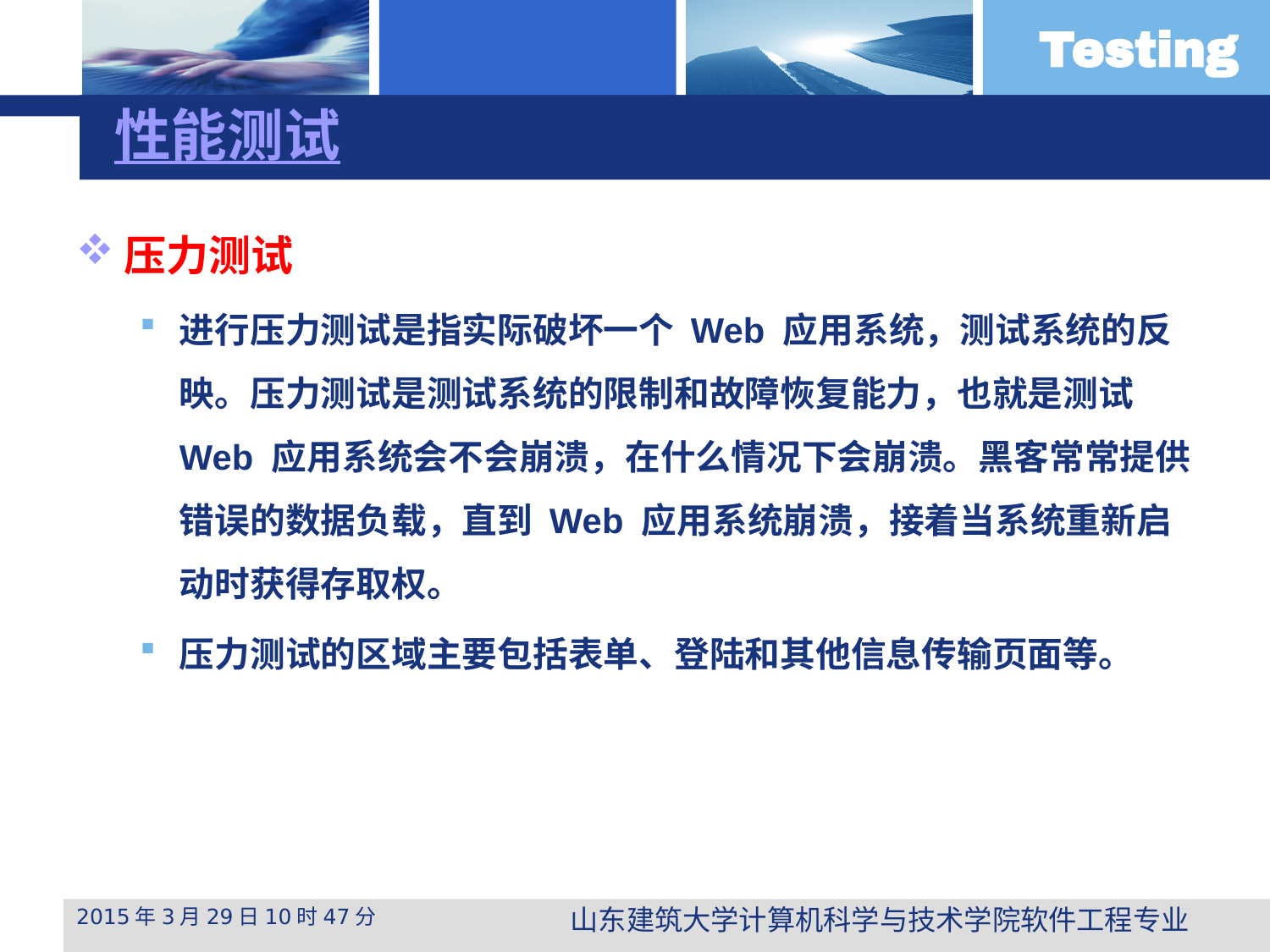

# 性能测试
压力测试
进行压力测试是指实际破坏一个 Web 应用系统，测试系统的反映。压力测试是测试系统的限制和故障恢复能力，也就是测试 Web 应用系统会不会崩溃，在什么情况下会崩溃。黑客常常提供错误的数据负载，直到 Web 应用系统崩溃，接着当系统重新启动时获得存取权。
压力测试的区域主要包括表单、登陆和其他信息传输页面等。
山东建筑大学计算机科学与技术学院软件工程专业
2015年3月29日10时47分